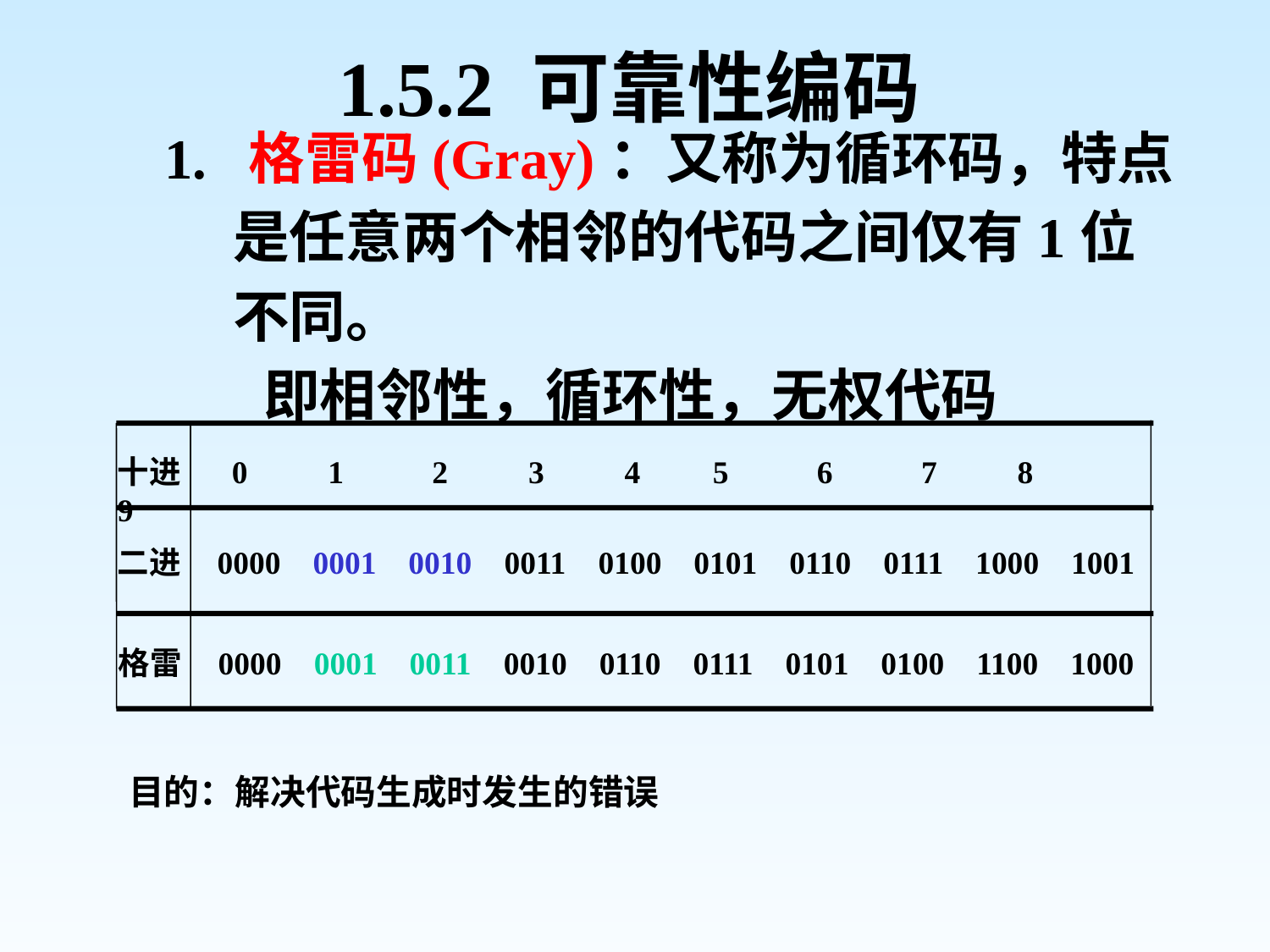

# 1.5.2 可靠性编码
    1.  格雷码(Gray)：又称为循环码，特点
是任意两个相邻的代码之间仅有1位
不同。
           即相邻性，循环性，无权代码

十进      0          1           2          3          4         5           6           7          8          9

二进    0000    0001    0010    0011    0100    0101    0110    0111    1000    1001

格雷    0000    0001    0011    0010    0110    0111    0101    0100    1100    1000

目的：解决代码生成时发生的错误
32